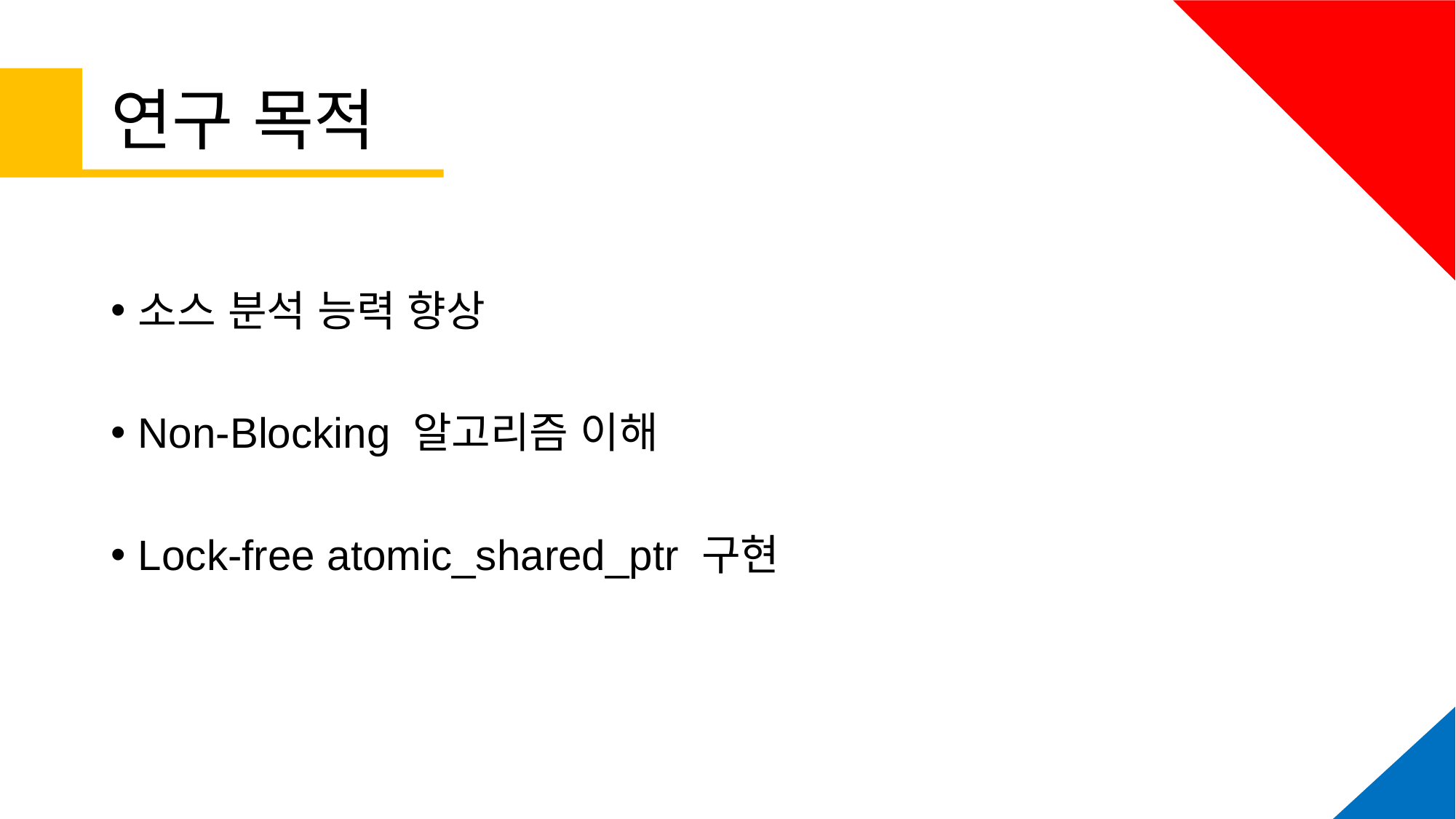

# 연구 목적

소스 분석 능력 향상

Non-Blocking 알고리즘 이해

Lock-free atomic_shared_ptr 구현